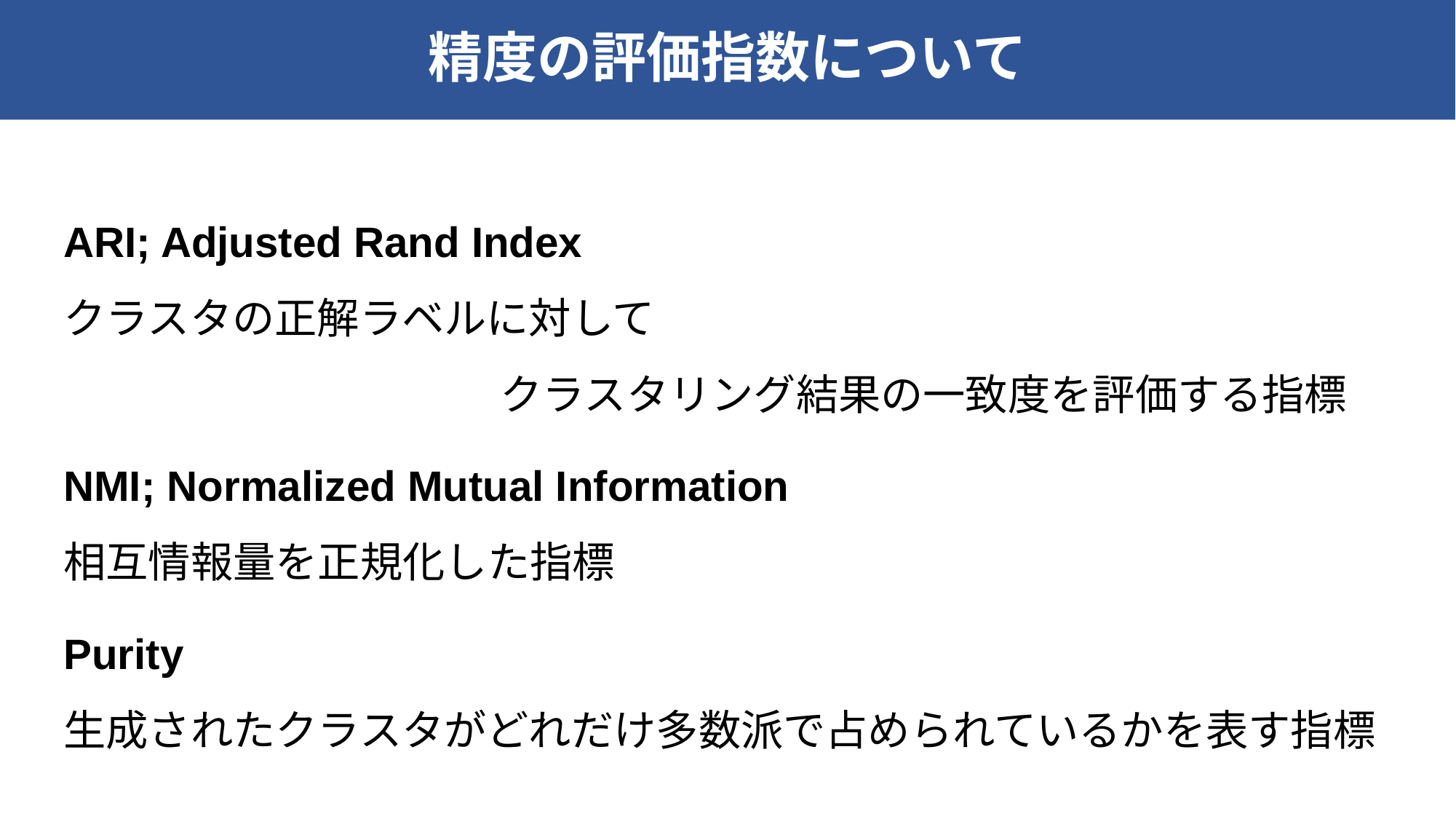

# 精度の評価指数について
ARI; Adjusted Rand Index
クラスタの正解ラベルに対して
				クラスタリング結果の一致度を評価する指標
NMI; Normalized Mutual Information
相互情報量を正規化した指標
Purity
生成されたクラスタがどれだけ多数派で占められているかを表す指標